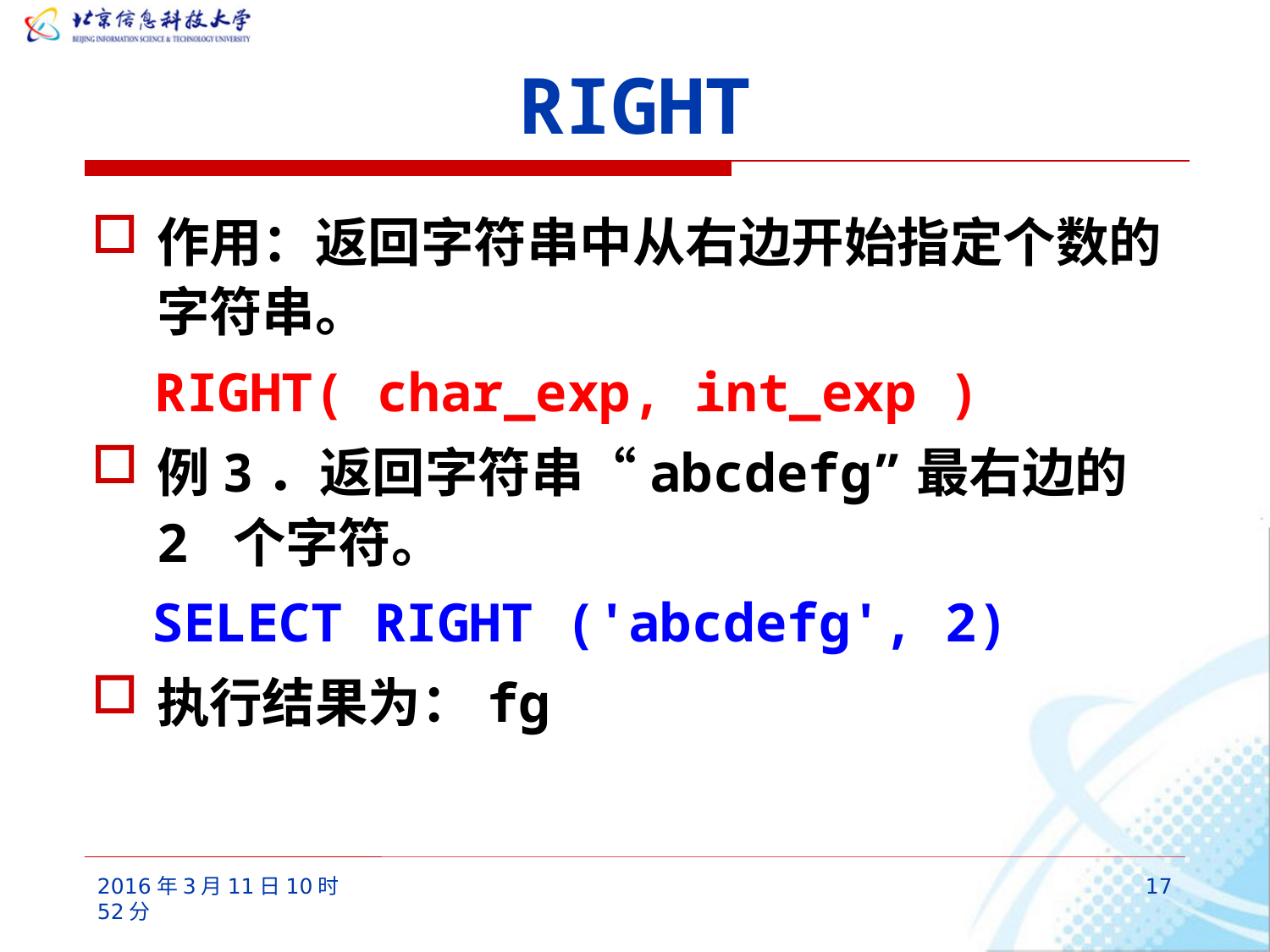

# RIGHT
作用：返回字符串中从右边开始指定个数的字符串。
  RIGHT( char_exp, int_exp )
例3．返回字符串“abcdefg”最右边的 2 个字符。
SELECT RIGHT ('abcdefg', 2)
执行结果为：fg
2016年3月11日10时52分
17